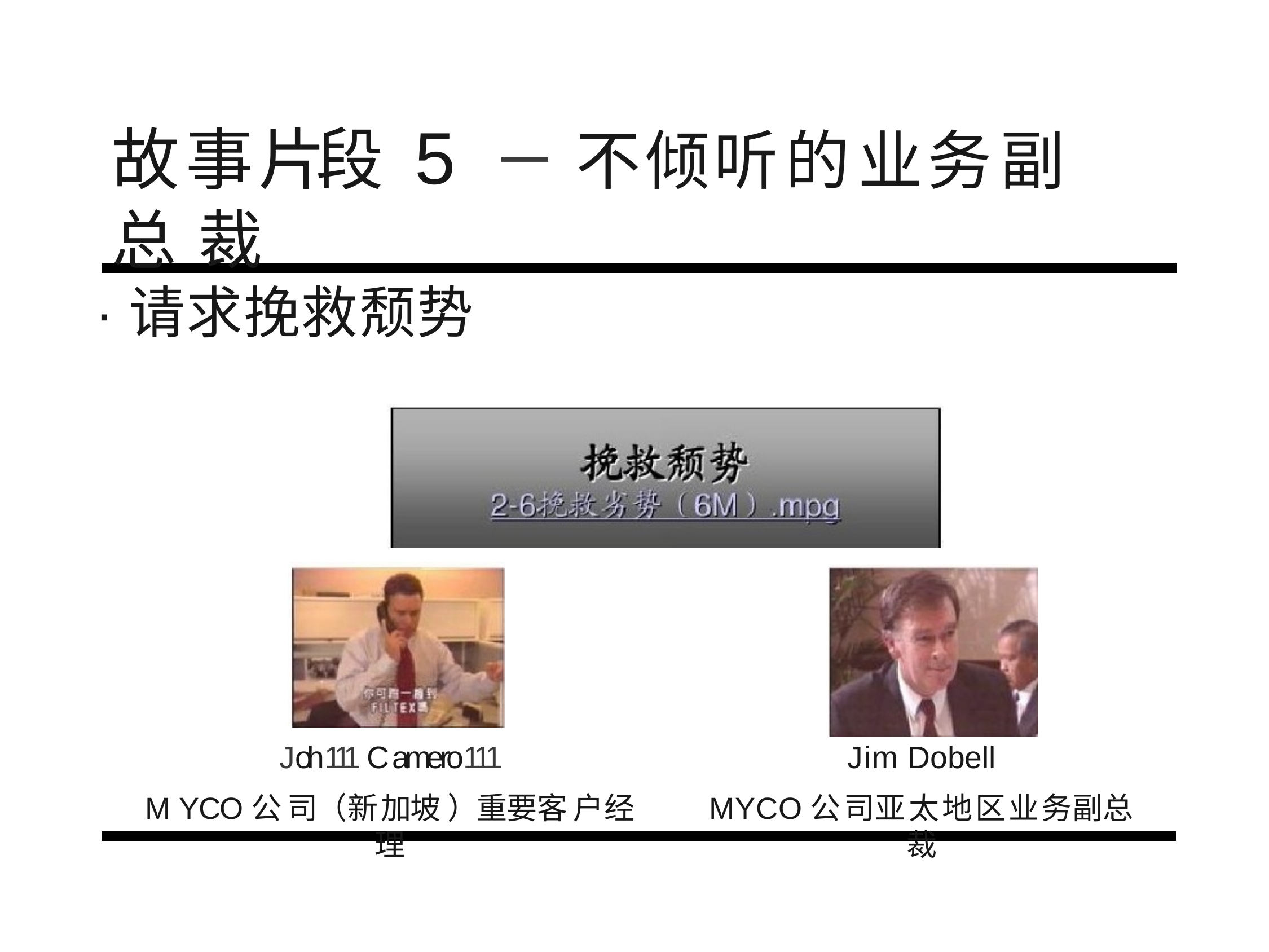

# 故事片段 5－不倾听的业务副总 裁

·请求挽救颓势

Joh111	C	amero111
M YCO公司（新加坡 ）重要客户经理
Jim Dobell
MYCO公司亚太地区业务副总裁